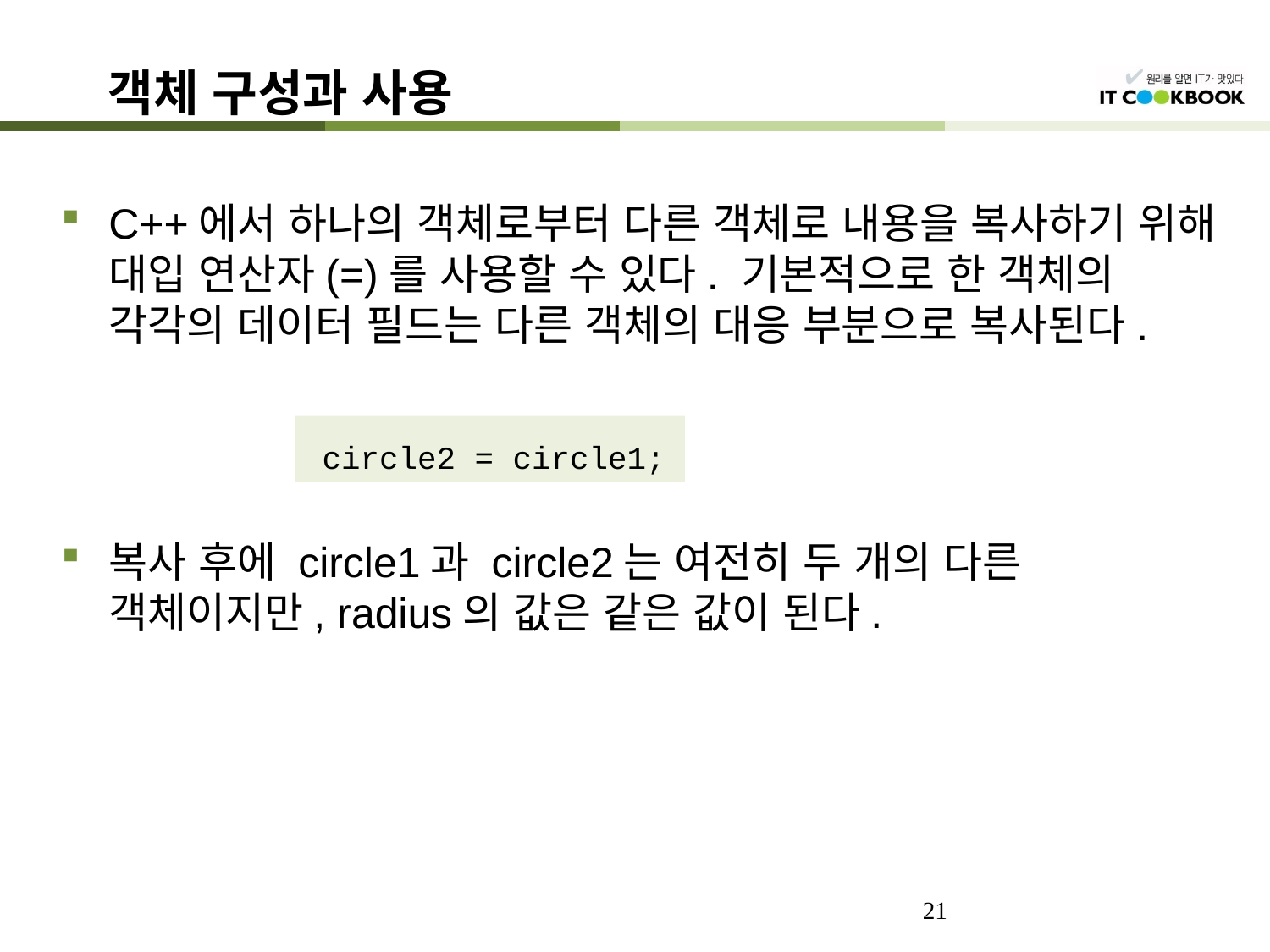

# 객체 구성과 사용
C++에서 하나의 객체로부터 다른 객체로 내용을 복사하기 위해 대입 연산자(=)를 사용할 수 있다. 기본적으로 한 객체의 각각의 데이터 필드는 다른 객체의 대응 부분으로 복사된다.

복사 후에 circle1과 circle2는 여전히 두 개의 다른 객체이지만, radius의 값은 같은 값이 된다.
 circle2 = circle1;
21